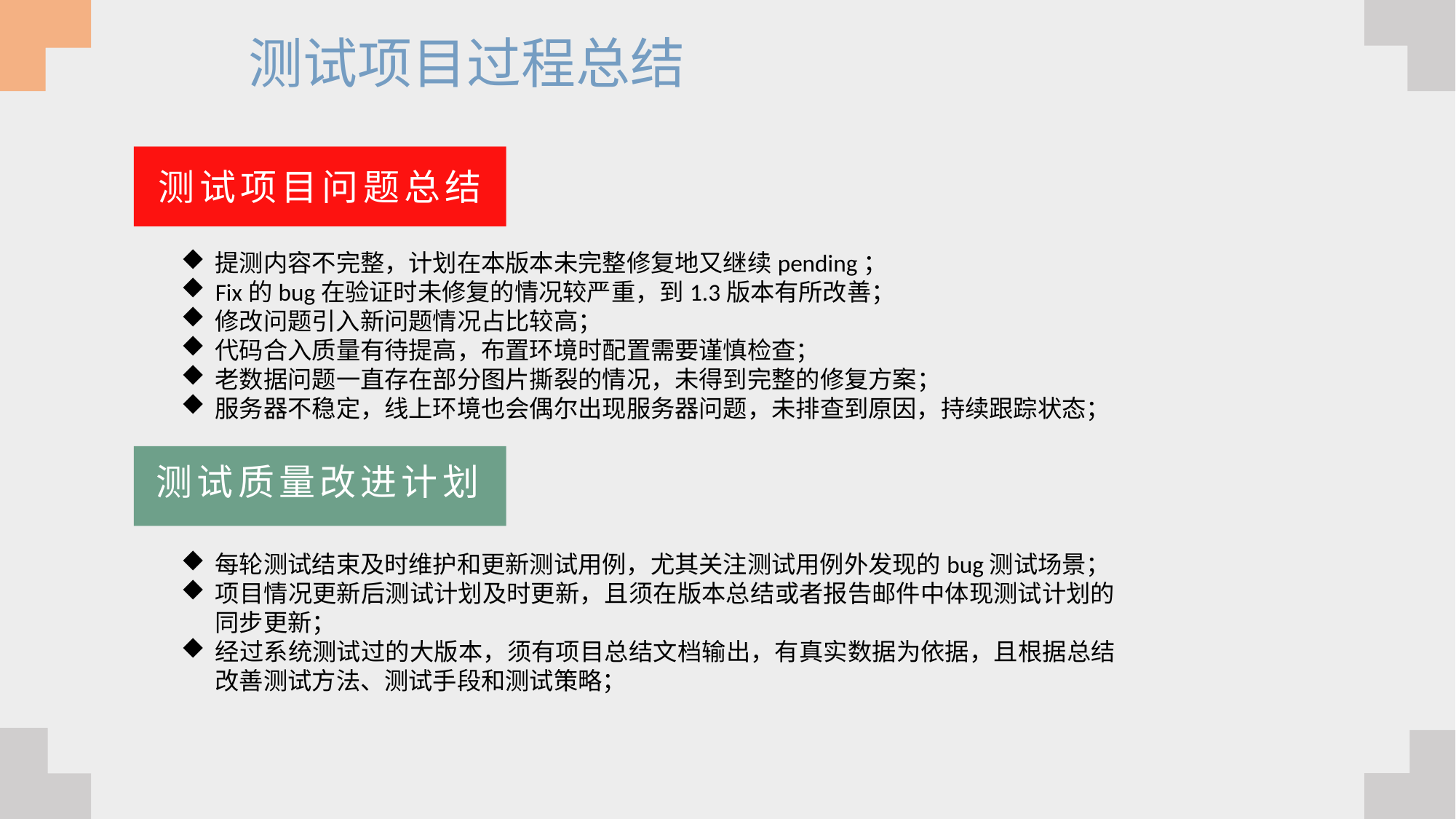

测试项目过程总结

测试项目问题总结
提测内容不完整，计划在本版本未完整修复地又继续pending；
Fix的bug在验证时未修复的情况较严重，到1.3版本有所改善；
修改问题引入新问题情况占比较高；
代码合入质量有待提高，布置环境时配置需要谨慎检查；
老数据问题一直存在部分图片撕裂的情况，未得到完整的修复方案；
服务器不稳定，线上环境也会偶尔出现服务器问题，未排查到原因，持续跟踪状态；

测试质量改进计划
每轮测试结束及时维护和更新测试用例，尤其关注测试用例外发现的bug测试场景；
项目情况更新后测试计划及时更新，且须在版本总结或者报告邮件中体现测试计划的同步更新；
经过系统测试过的大版本，须有项目总结文档输出，有真实数据为依据，且根据总结改善测试方法、测试手段和测试策略；